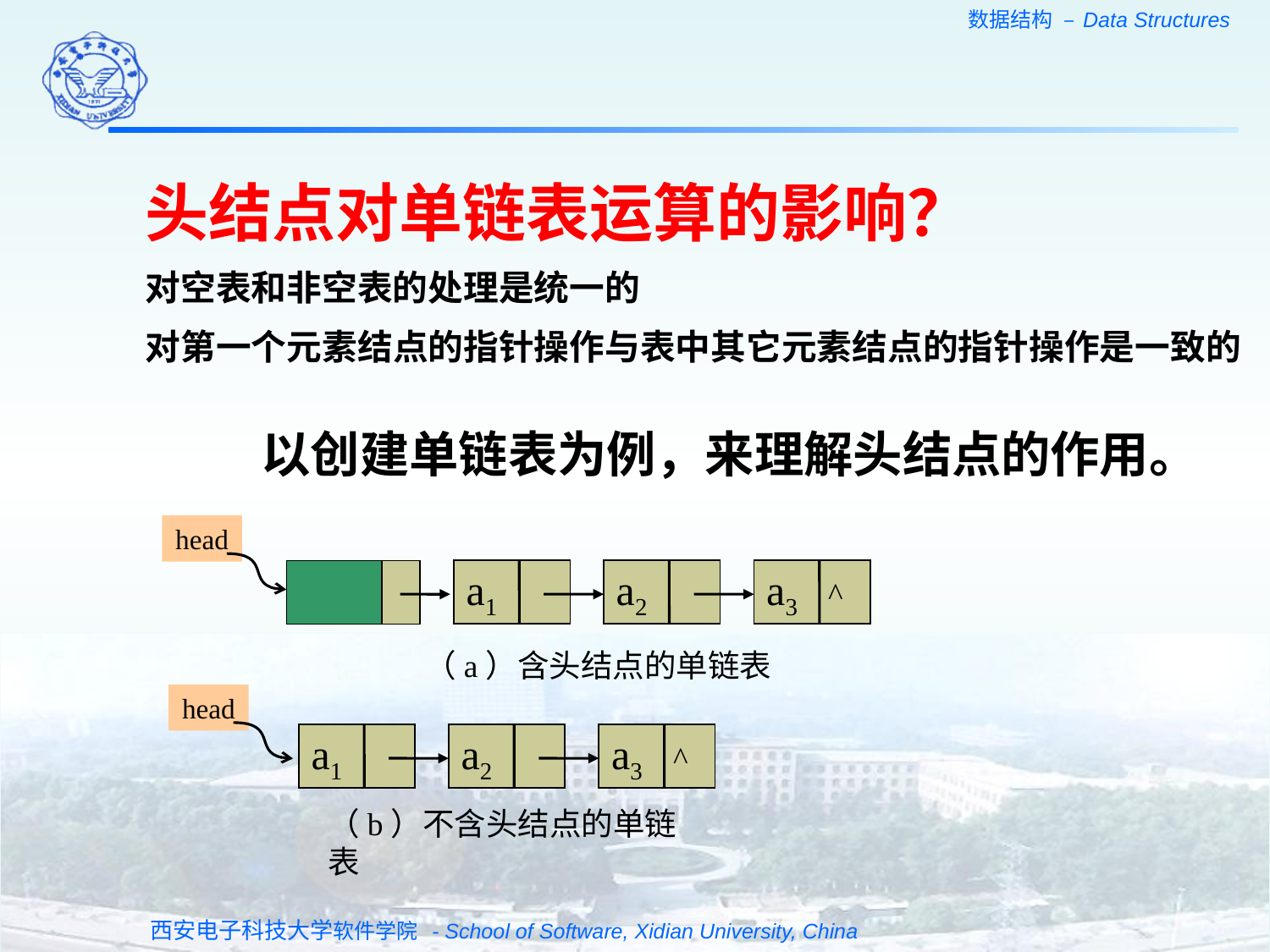

头结点对单链表运算的影响？
对空表和非空表的处理是统一的
对第一个元素结点的指针操作与表中其它元素结点的指针操作是一致的
以创建单链表为例，来理解头结点的作用。
head
a1

a2

a3     ^

（a）含头结点的单链表
head
a1

a2

a3     ^

（b）不含头结点的单链表